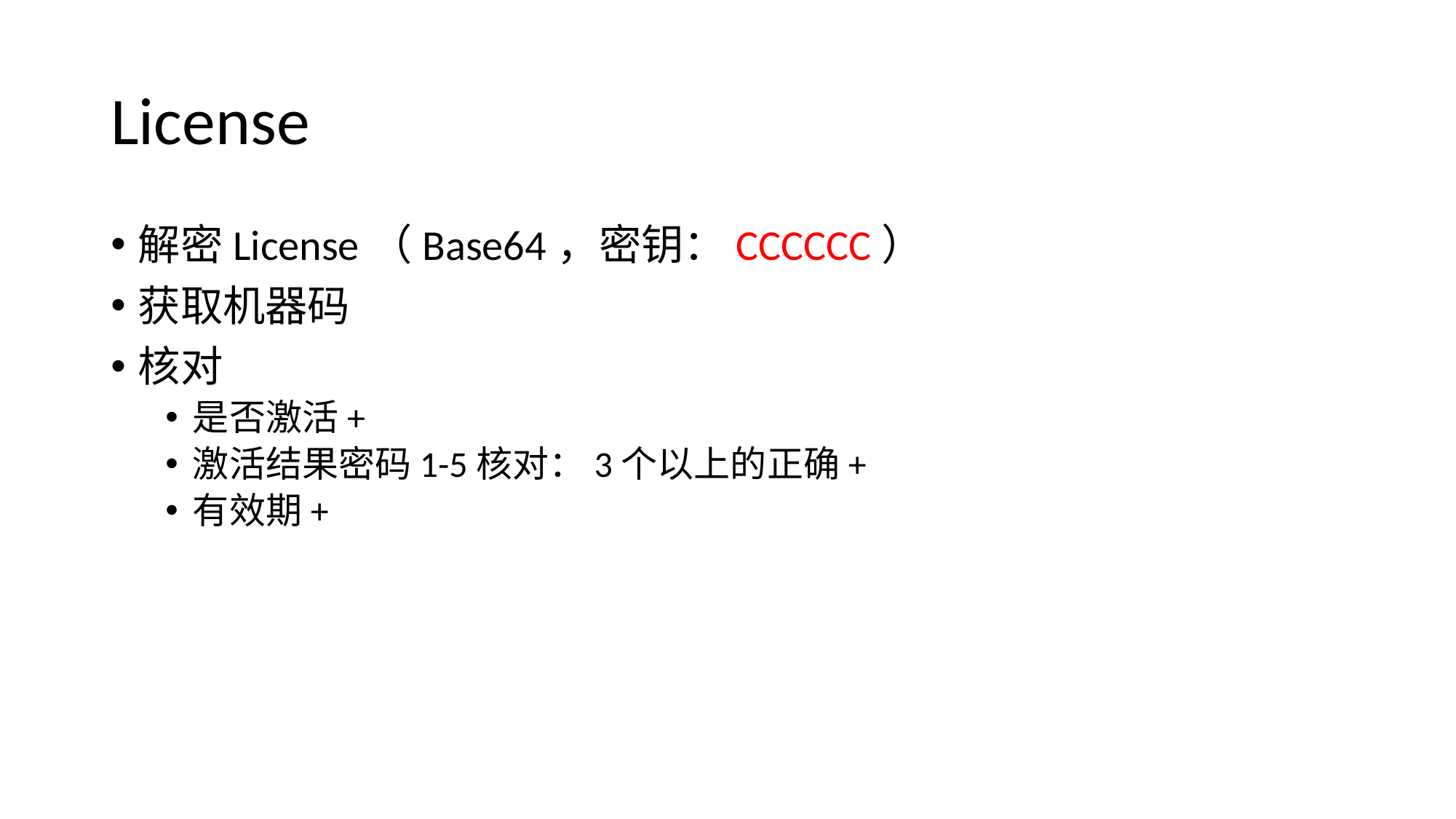

# License
解密License（Base64，密钥：CCCCCC）
获取机器码
核对
是否激活+
激活结果密码1-5核对：3个以上的正确+
有效期+